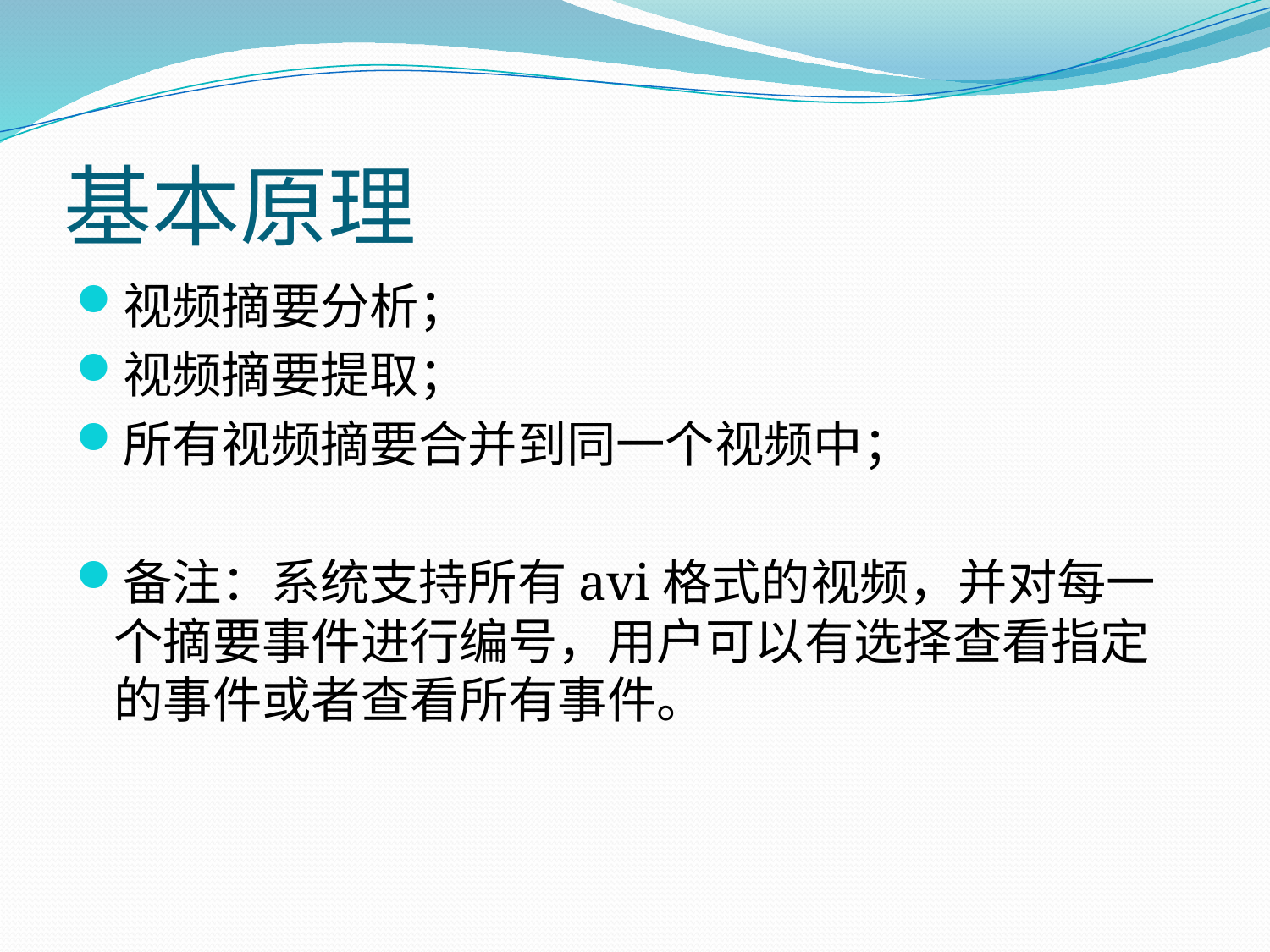

# 基本原理
视频摘要分析；
视频摘要提取；
所有视频摘要合并到同一个视频中；

备注：系统支持所有avi格式的视频，并对每一个摘要事件进行编号，用户可以有选择查看指定的事件或者查看所有事件。